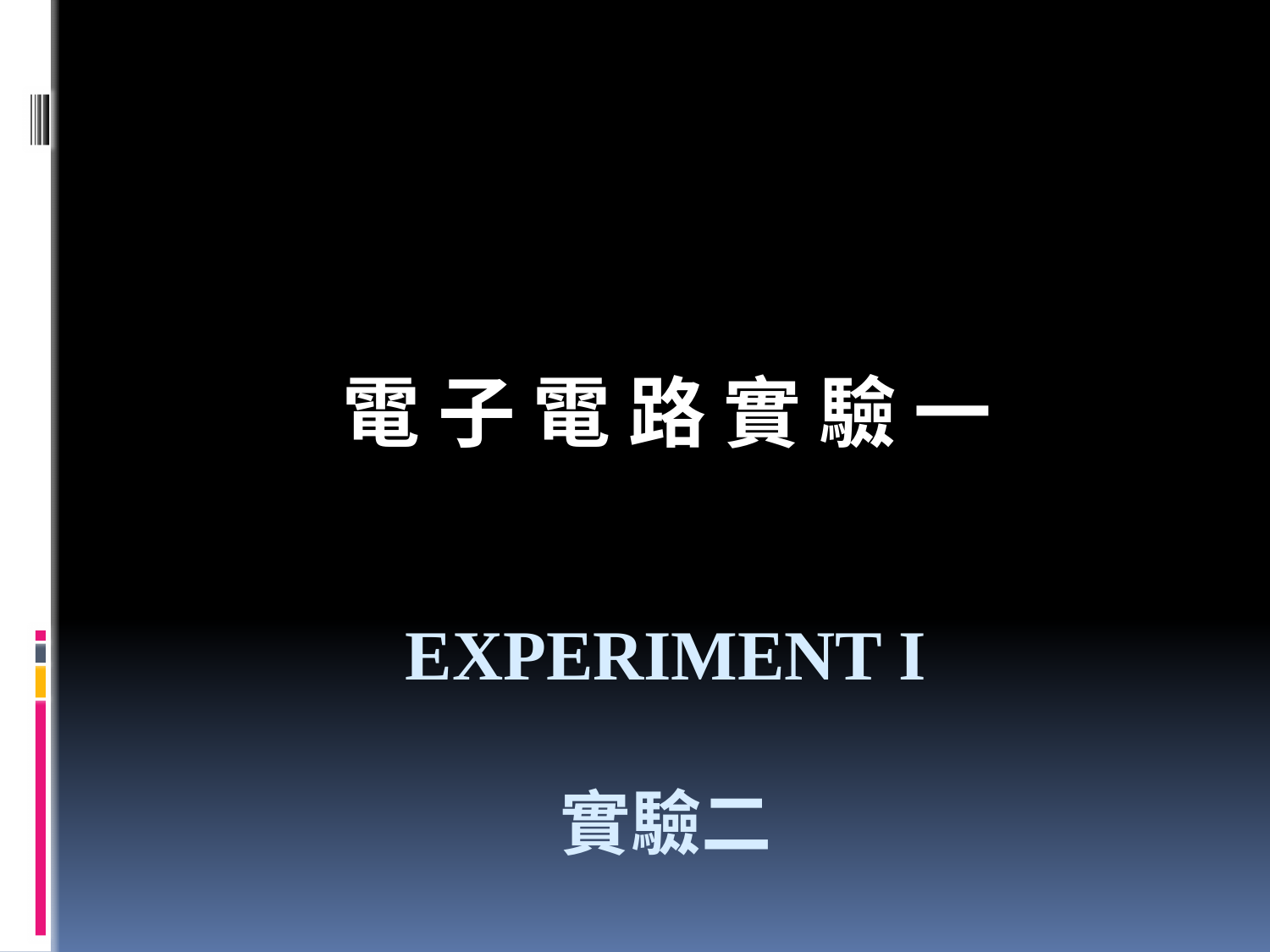

電 子 電 路 實 驗 一
# experiment I 實驗二